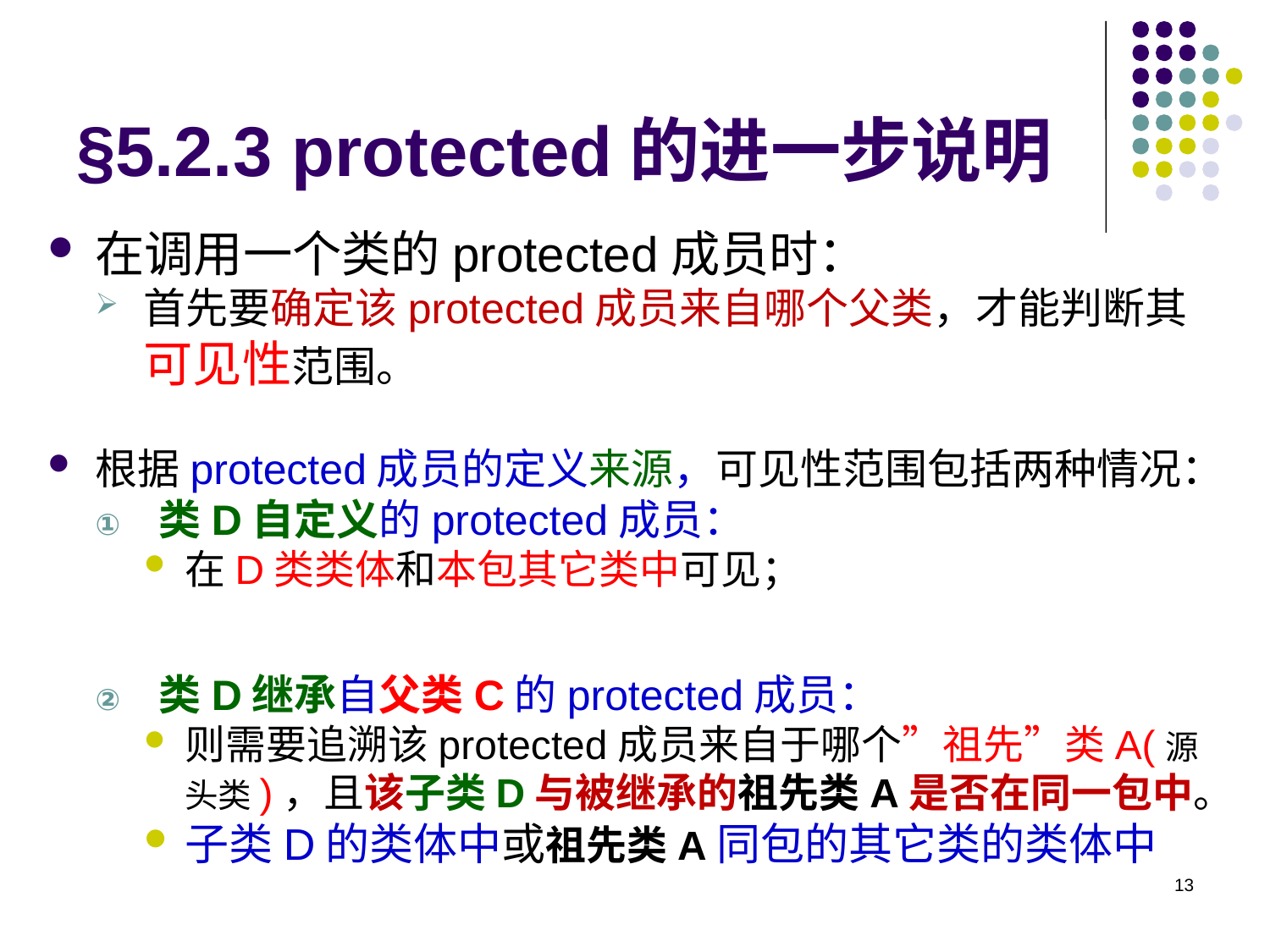

# §5.2.3 protected的进一步说明
在调用一个类的protected成员时：
首先要确定该protected成员来自哪个父类，才能判断其可见性范围。

根据protected成员的定义来源，可见性范围包括两种情况：
类D自定义的protected成员：
在D类类体和本包其它类中可见；

类D继承自父类C的protected成员：
则需要追溯该protected成员来自于哪个”祖先”类A(源头类)，且该子类D与被继承的祖先类A是否在同一包中。
子类D的类体中或祖先类A同包的其它类的类体中

13